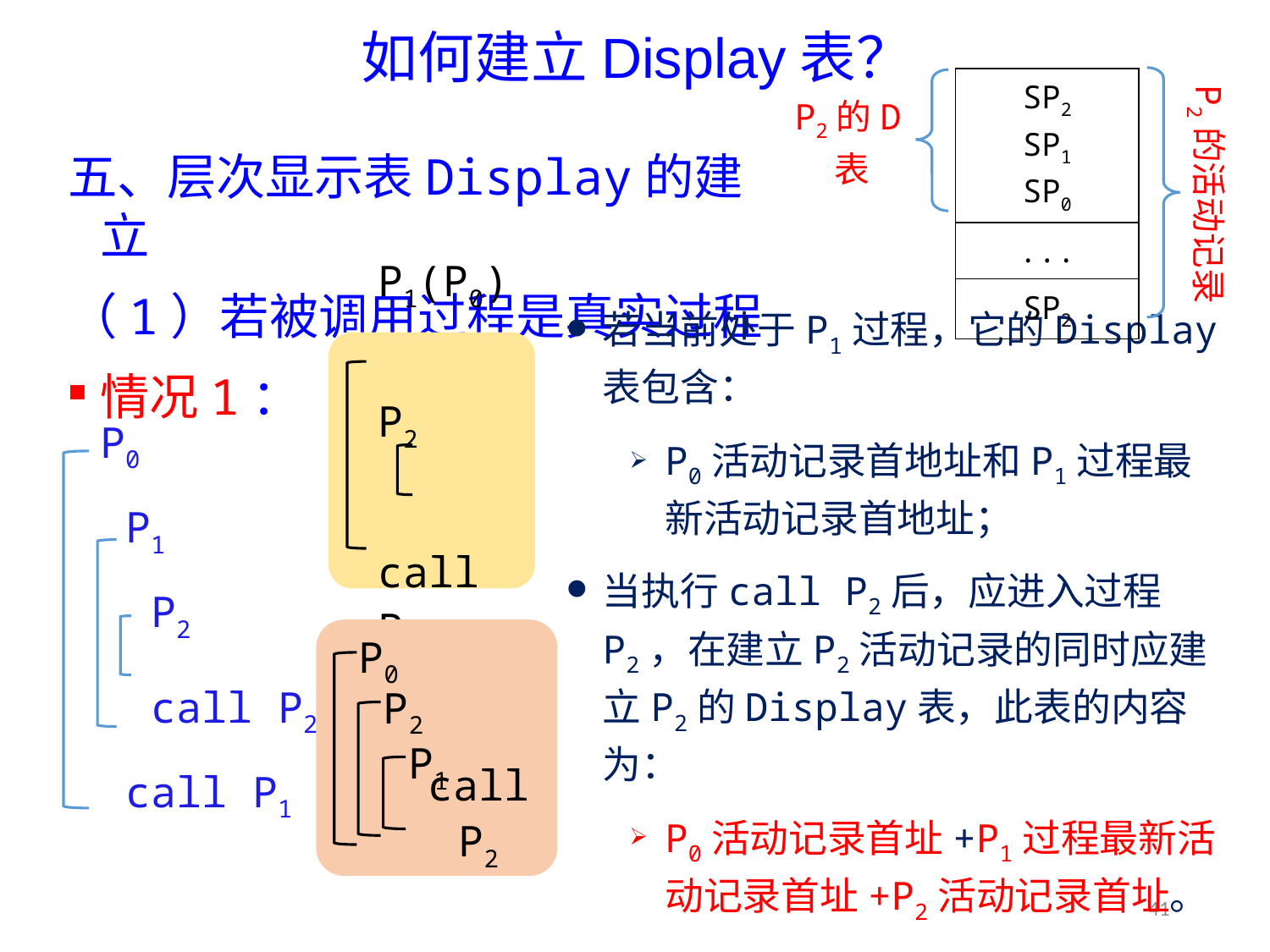

# 如何建立Display表？

| SP2 SP1 SP0 |
| --- |
| ... |
| SP2 |

P2的D表
P2的活动记录
五、层次显示表Display的建立
（1）若被调用过程是真实过程
情况1：
P1(P0)
      P2
    call P2

若当前处于P1过程，它的Display表包含：
P0活动记录首地址和P1过程最新活动记录首地址；
当执行call P2后，应进入过程P2，在建立P2活动记录的同时应建立P2的Display表，此表的内容为：
P0活动记录首址+P1过程最新活动记录首址+P2活动记录首址。
P0
 P1
  P2
  call P2
 call P1

P0

P2

P1

call P2
41